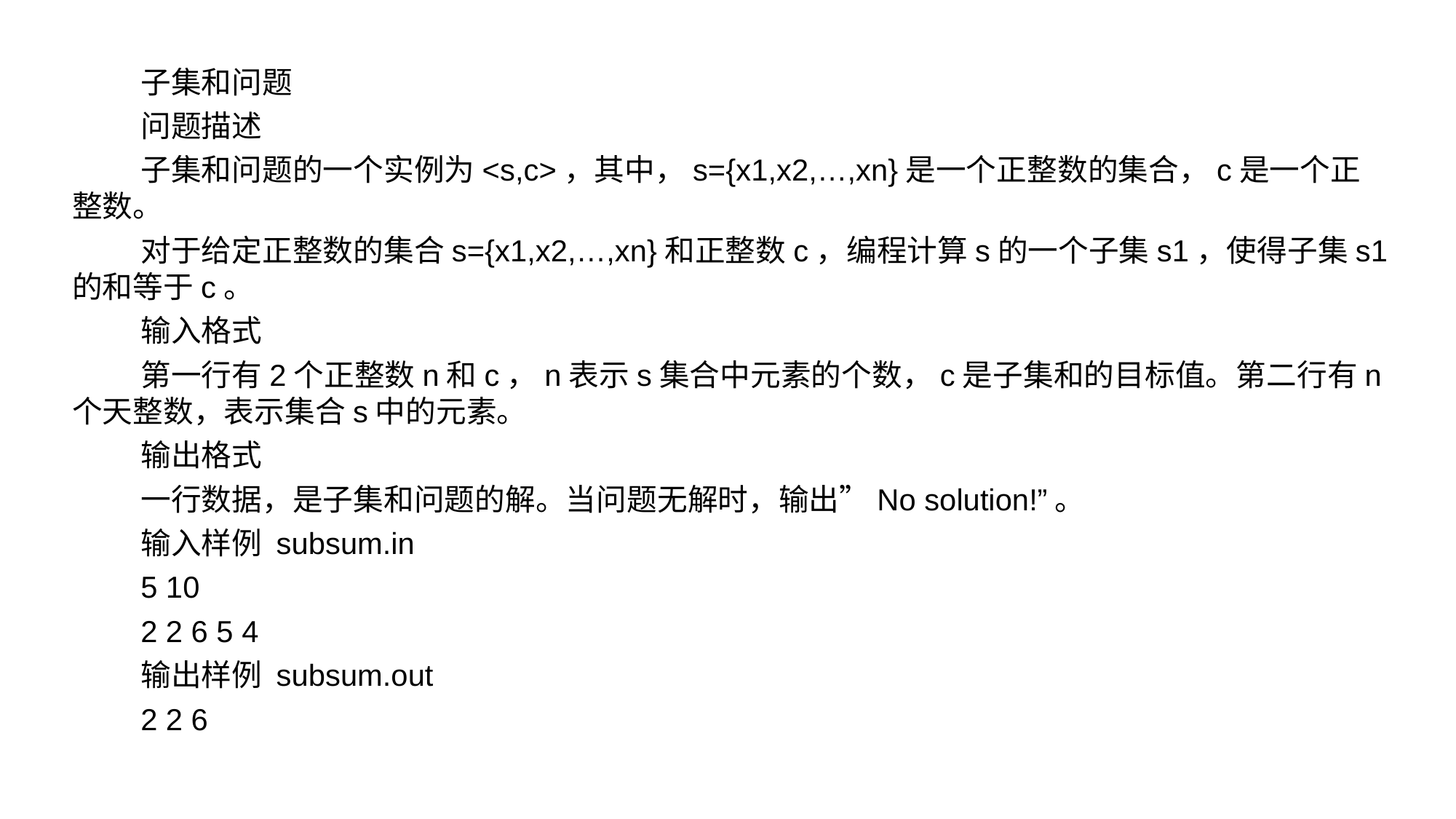

子集和问题
问题描述
子集和问题的一个实例为<s,c>，其中，s={x1,x2,…,xn}是一个正整数的集合，c是一个正整数。
对于给定正整数的集合s={x1,x2,…,xn}和正整数c，编程计算s的一个子集s1，使得子集s1的和等于c。
输入格式
第一行有2个正整数n和c，n表示s集合中元素的个数，c是子集和的目标值。第二行有n个天整数，表示集合s中的元素。
输出格式
一行数据，是子集和问题的解。当问题无解时，输出”No solution!”。
输入样例 subsum.in
5 10
2 2 6 5 4
输出样例 subsum.out
2 2 6